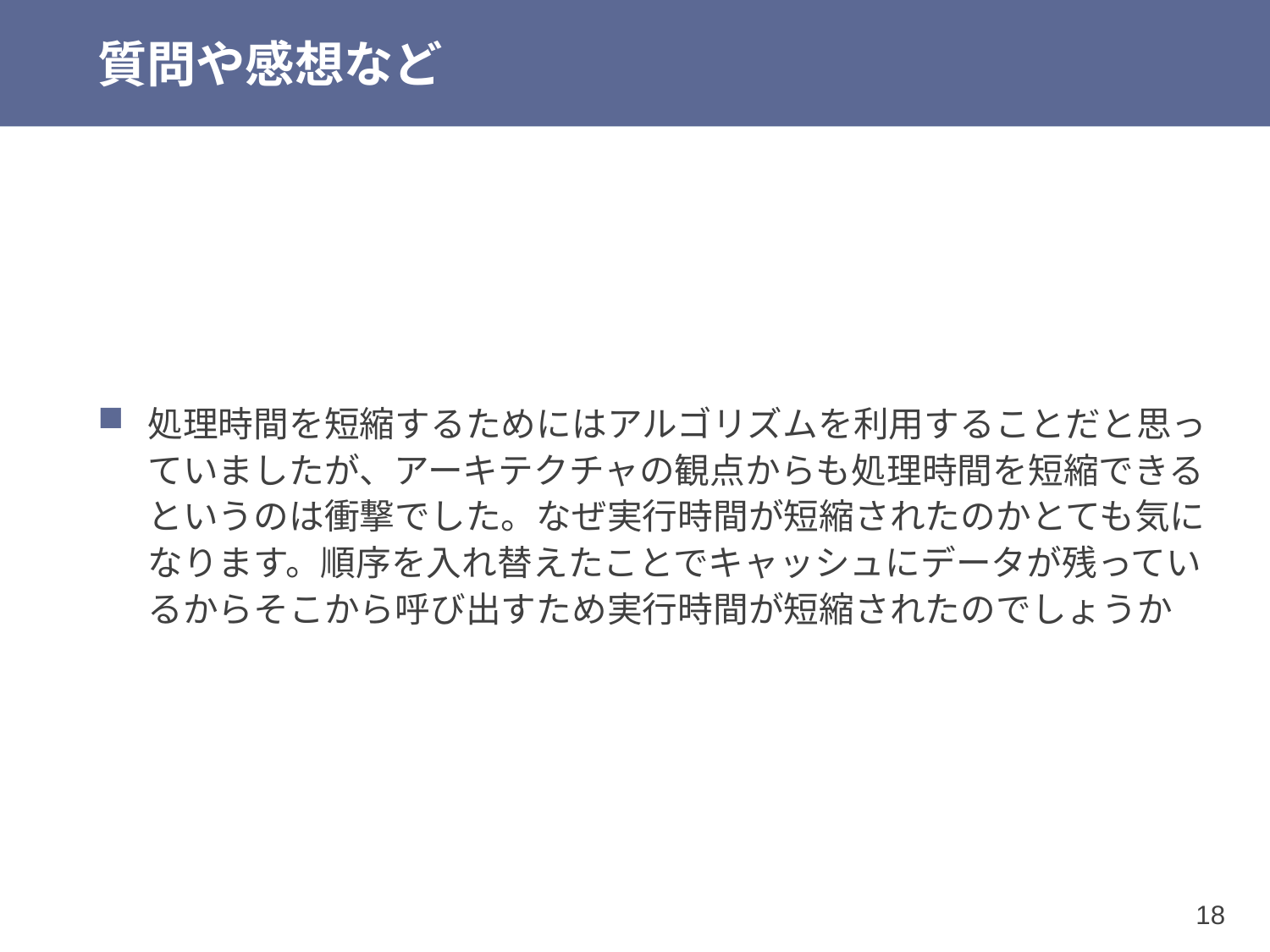

# 質問や感想など
処理時間を短縮するためにはアルゴリズムを利用することだと思っていましたが、アーキテクチャの観点からも処理時間を短縮できるというのは衝撃でした。なぜ実行時間が短縮されたのかとても気になります。順序を入れ替えたことでキャッシュにデータが残っているからそこから呼び出すため実行時間が短縮されたのでしょうか